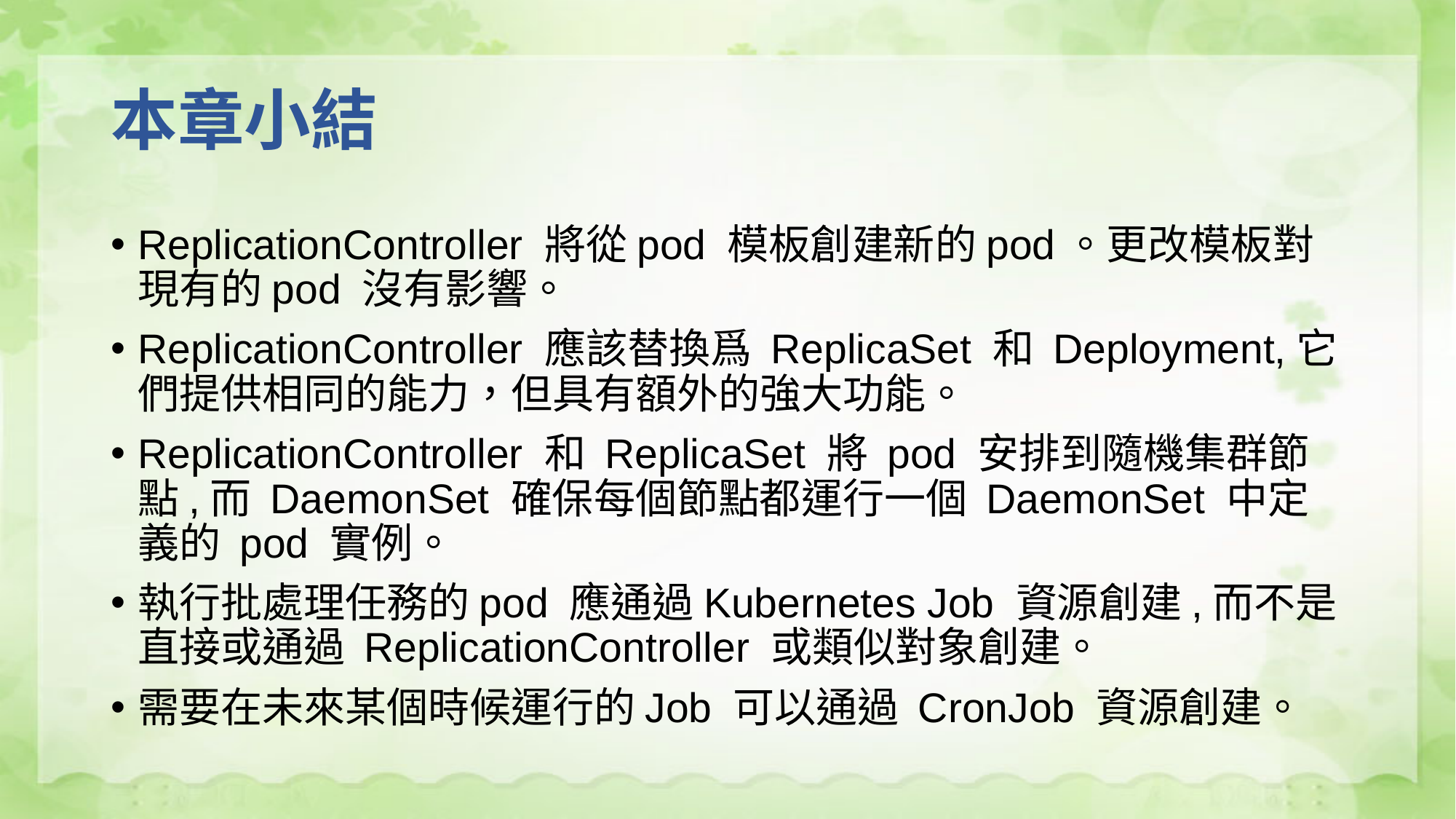

# 本章小結
ReplicationController 將從pod 模板創建新的pod。更改模板對現有的pod 沒有影響。
ReplicationController 應該替換爲 ReplicaSet 和 Deployment,它們提供相同的能力，但具有額外的強大功能。
ReplicationController 和 ReplicaSet 將 pod 安排到隨機集群節點,而 DaemonSet 確保每個節點都運行一個 DaemonSet 中定義的 pod 實例。
執行批處理任務的pod 應通過Kubernetes Job 資源創建,而不是直接或通過 ReplicationController 或類似對象創建。
需要在未來某個時候運行的Job 可以通過 CronJob 資源創建。